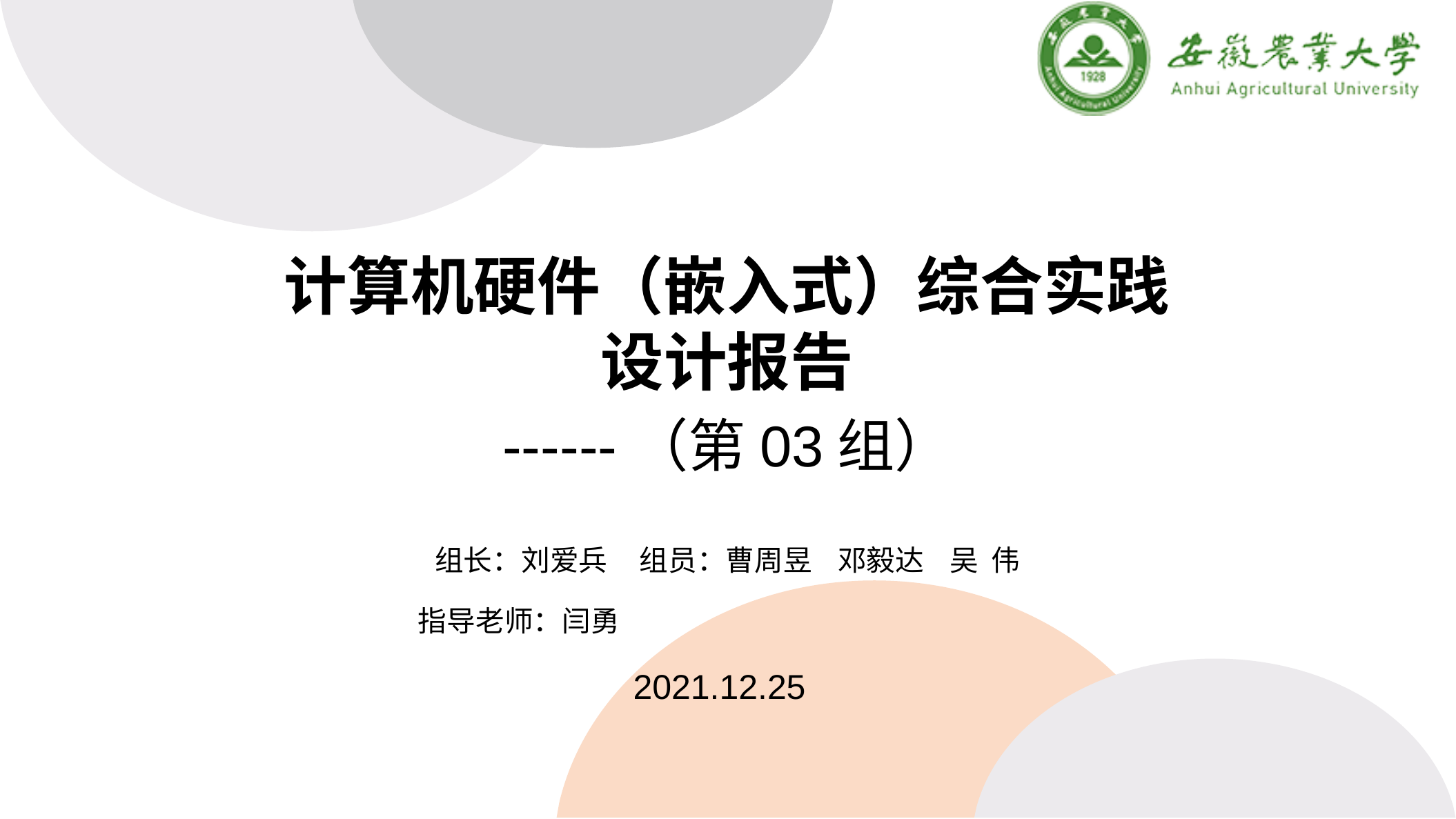

计算机硬件（嵌入式）综合实践
设计报告
------（第03组）
组长：刘爱兵     组员：曹周昱    邓毅达    吴  伟

指导老师：闫勇

2021.12.25